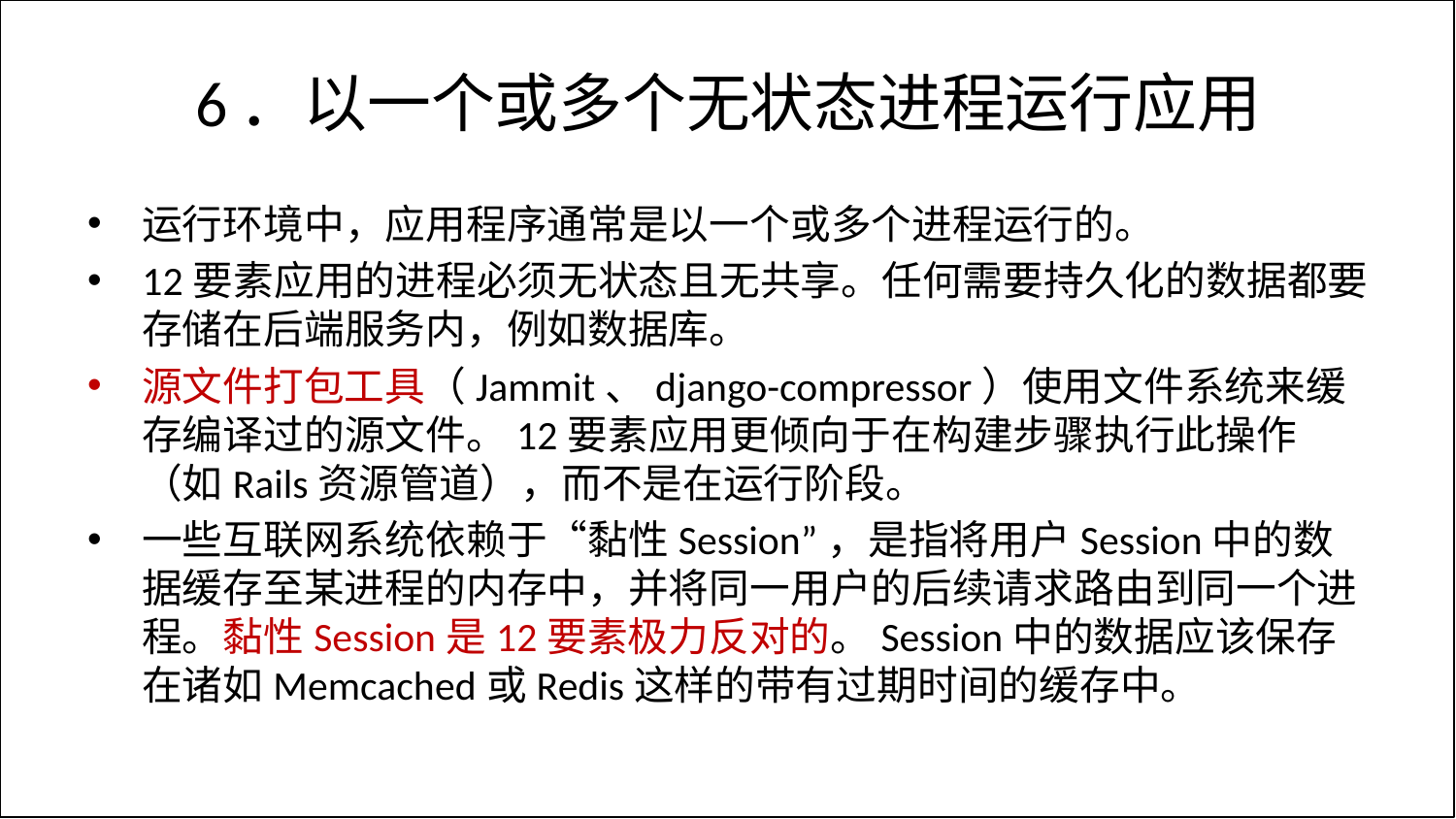

# 6．以一个或多个无状态进程运行应用
运行环境中，应用程序通常是以一个或多个进程运行的。
12要素应用的进程必须无状态且无共享。任何需要持久化的数据都要存储在后端服务内，例如数据库。
源文件打包工具（Jammit、django-compressor）使用文件系统来缓存编译过的源文件。12要素应用更倾向于在构建步骤执行此操作（如Rails资源管道），而不是在运行阶段。
一些互联网系统依赖于“黏性Session”，是指将用户Session中的数据缓存至某进程的内存中，并将同一用户的后续请求路由到同一个进程。黏性Session是12要素极力反对的。Session中的数据应该保存在诸如Memcached或Redis这样的带有过期时间的缓存中。